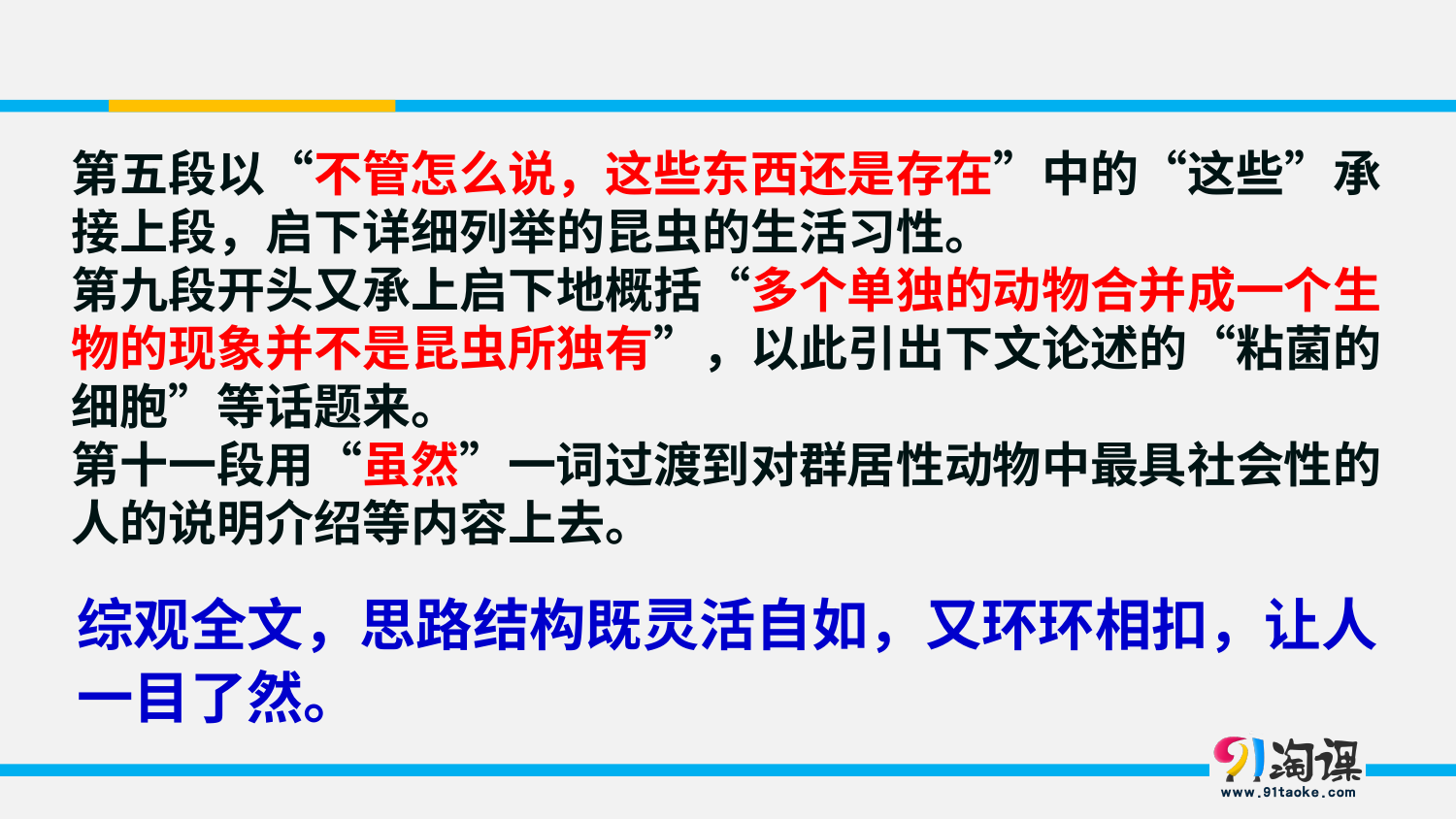

第五段以“不管怎么说，这些东西还是存在”中的“这些”承
接上段，启下详细列举的昆虫的生活习性。
第九段开头又承上启下地概括“多个单独的动物合并成一个生
物的现象并不是昆虫所独有”，以此引出下文论述的“粘菌的
细胞”等话题来。
第十一段用“虽然”一词过渡到对群居性动物中最具社会性的
人的说明介绍等内容上去。
综观全文，思路结构既灵活自如，又环环相扣，让人一目了然。